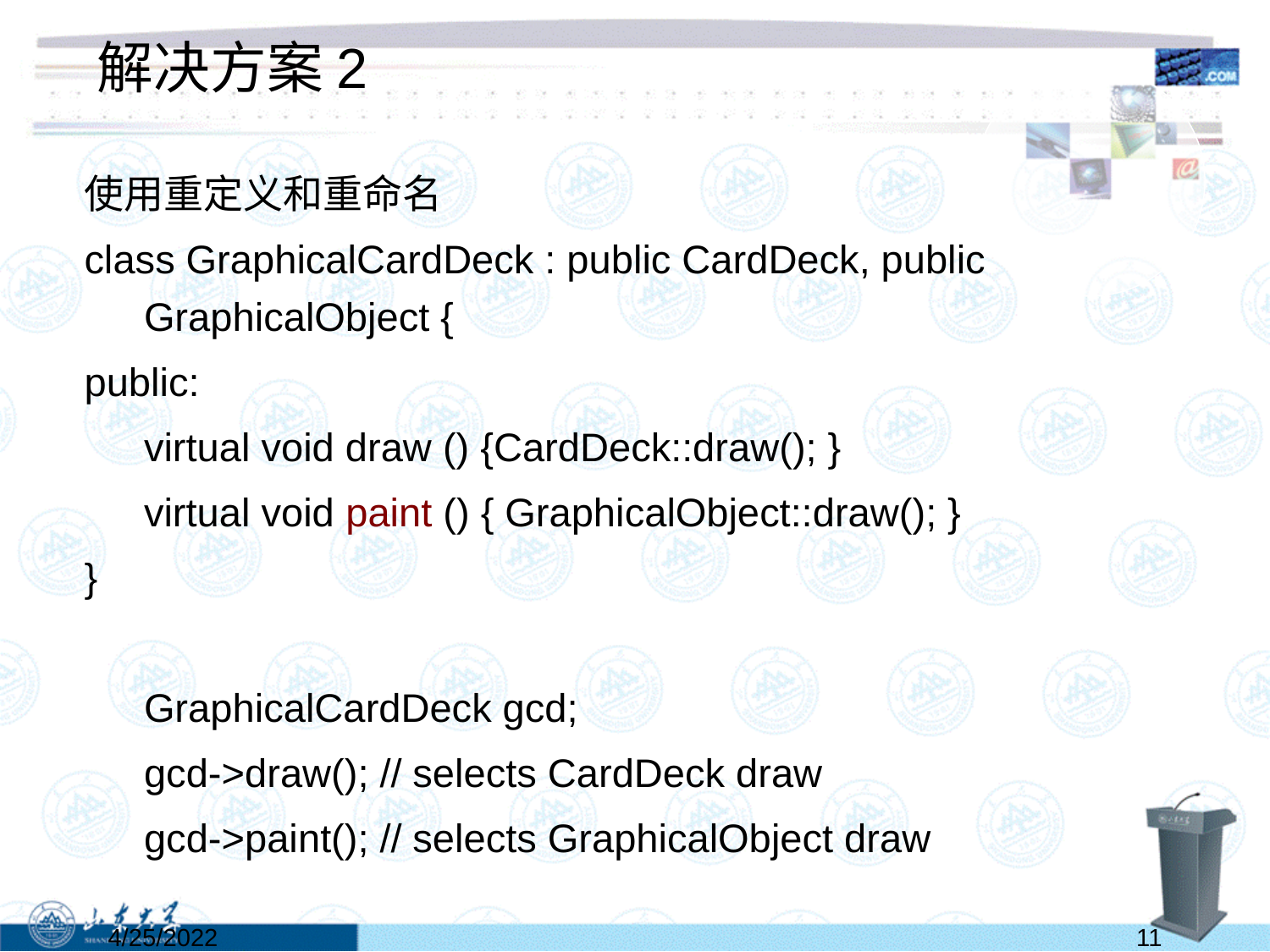

# 解决方案2
使用重定义和重命名
class GraphicalCardDeck : public CardDeck, public GraphicalObject {
public:
	virtual void draw () {CardDeck::draw(); }
	virtual void paint () { GraphicalObject::draw(); }
}

	GraphicalCardDeck gcd;
	gcd->draw(); // selects CardDeck draw
	gcd->paint(); // selects GraphicalObject draw
4/25/2022
11